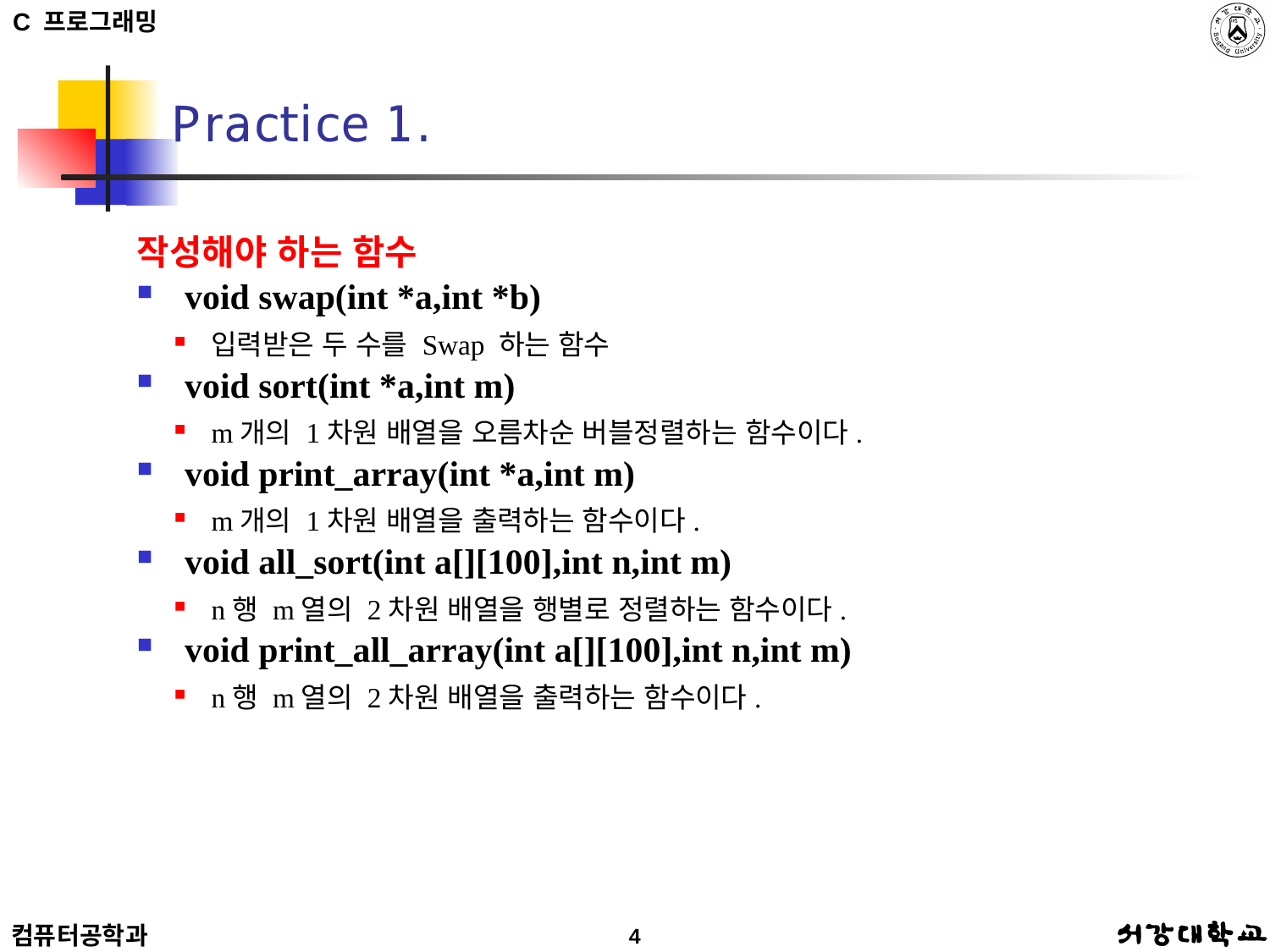

# Practice 1.
작성해야 하는 함수
void swap(int *a,int *b)
입력받은 두 수를 Swap 하는 함수
void sort(int *a,int m)
m개의 1차원 배열을 오름차순 버블정렬하는 함수이다.
void print_array(int *a,int m)
m개의 1차원 배열을 출력하는 함수이다.
void all_sort(int a[][100],int n,int m)
n행 m열의 2차원 배열을 행별로 정렬하는 함수이다.
void print_all_array(int a[][100],int n,int m)
n행 m열의 2차원 배열을 출력하는 함수이다.

4